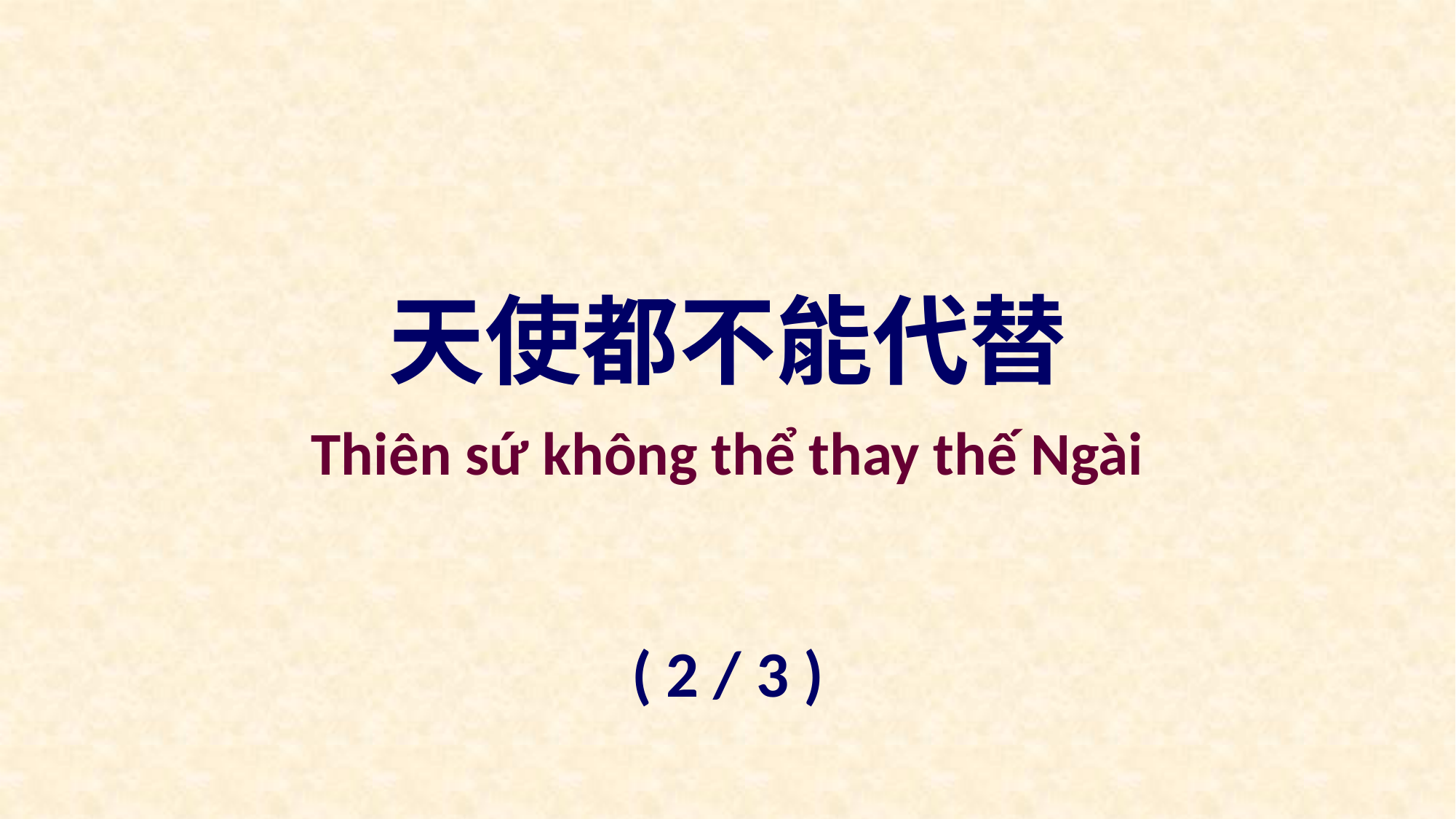

天使都不能代替
Thiên sứ không thể thay thế Ngài
( 2 / 3 )